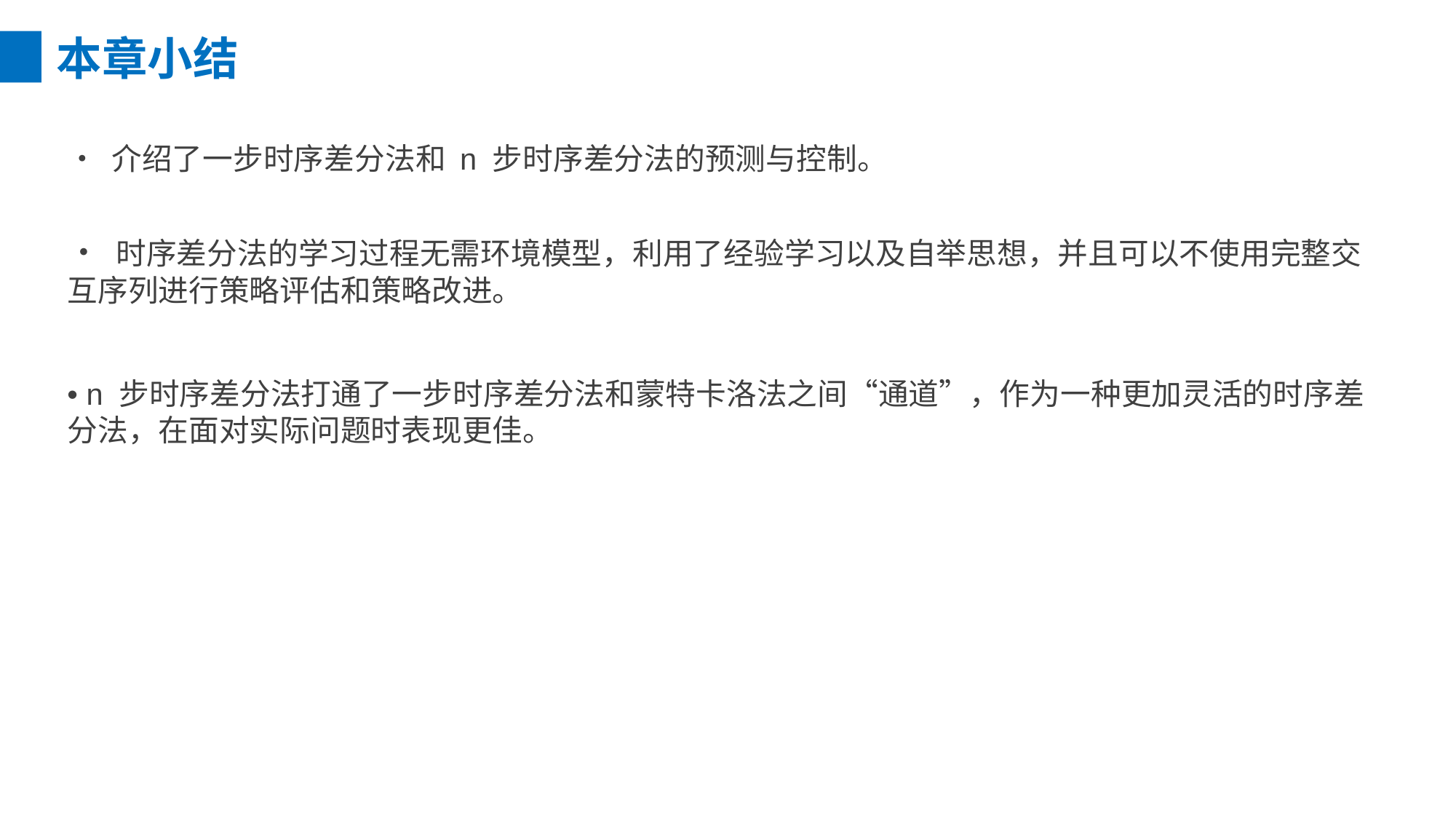

本章小结
• 介绍了一步时序差分法和 n 步时序差分法的预测与控制。
• 时序差分法的学习过程无需环境模型，利用了经验学习以及自举思想，并且可以不使用完整交互序列进行策略评估和策略改进。

• n 步时序差分法打通了一步时序差分法和蒙特卡洛法之间“通道”，作为一种更加灵活的时序差分法，在面对实际问题时表现更佳。